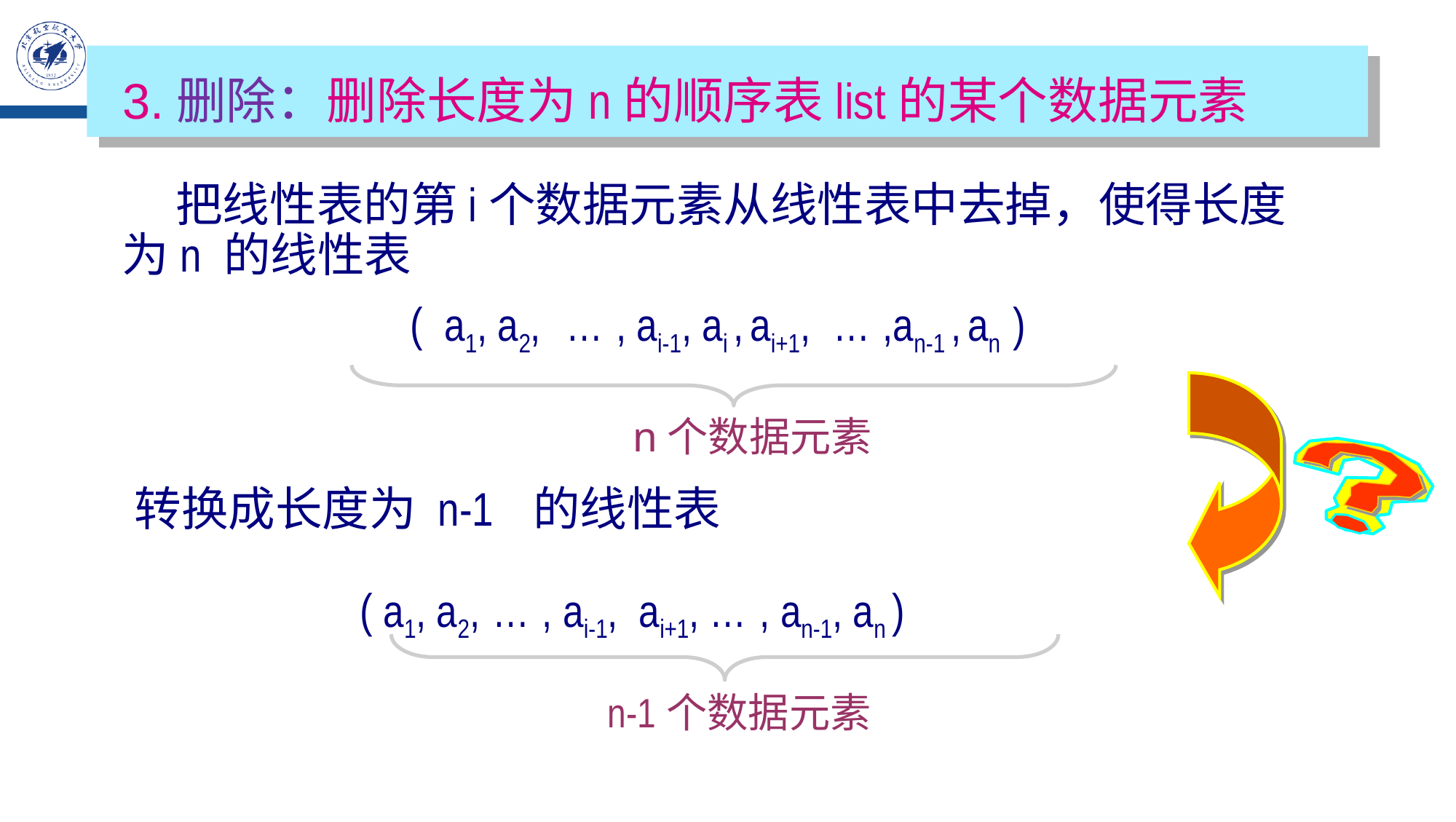

3.删除：删除长度为n的顺序表list的某个数据元素
    把线性表的第i个数据元素从线性表中去掉，使得长度为n 的线性表
      (  a1, a2,  … , ai-1, ai , ai+1,   … ,an-1 , an  )

n个数据元素

转换成长度为 n-1 的线性表

                     ( a1, a2, … , ai-1,  ai+1, … , an-1, an )

n-1个数据元素